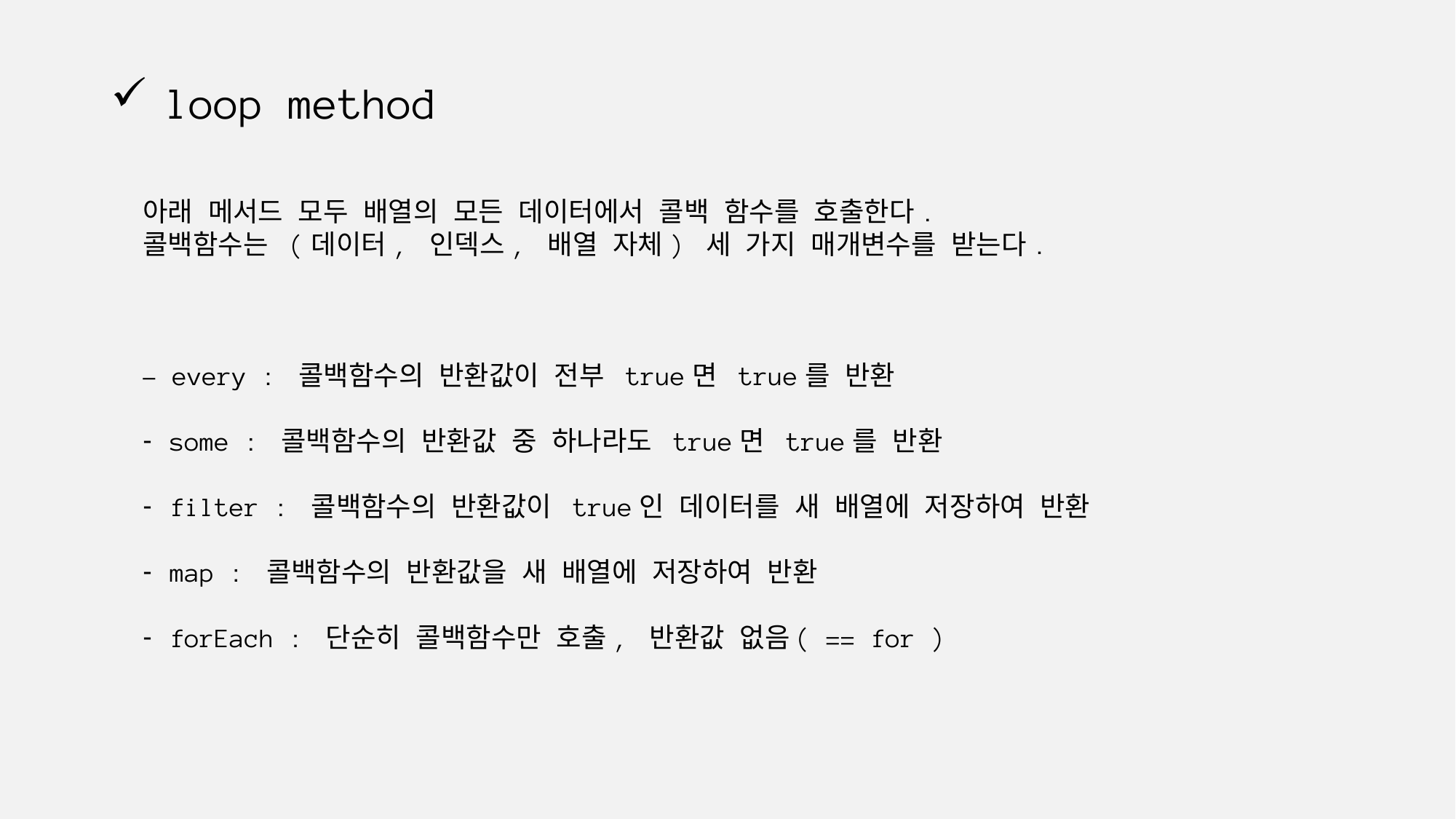

# loop method
아래 메서드 모두 배열의 모든 데이터에서 콜백 함수를 호출한다.
콜백함수는 (데이터, 인덱스, 배열 자체) 세 가지 매개변수를 받는다.

- every : 콜백함수의 반환값이 전부 true면 true를 반환

some : 콜백함수의 반환값 중 하나라도 true면 true를 반환

filter : 콜백함수의 반환값이 true인 데이터를 새 배열에 저장하여 반환

map : 콜백함수의 반환값을 새 배열에 저장하여 반환

forEach : 단순히 콜백함수만 호출, 반환값 없음( == for )